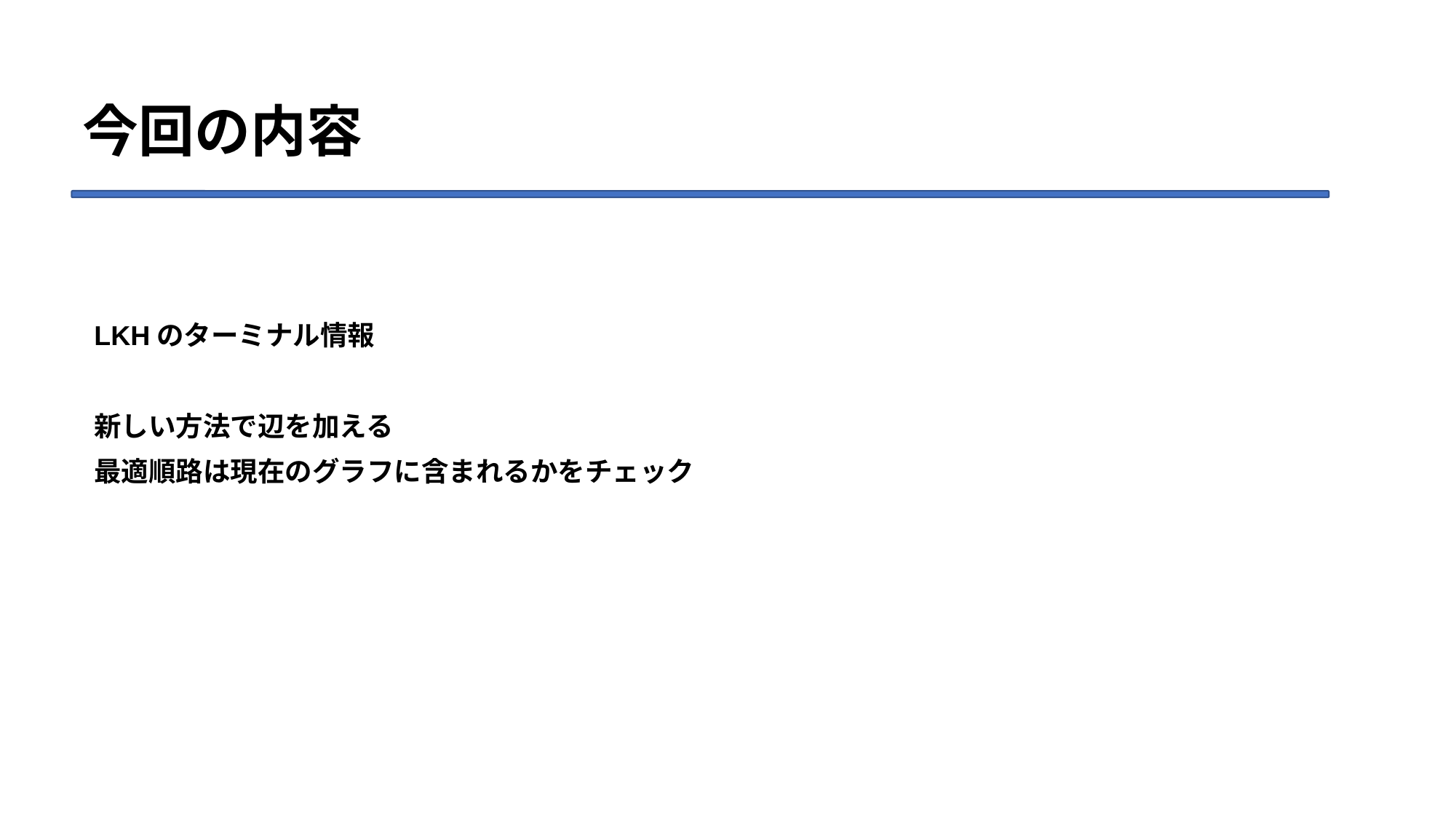

# 今回の内容

LKHのターミナル情報

新しい方法で辺を加える
最適順路は現在のグラフに含まれるかをチェック